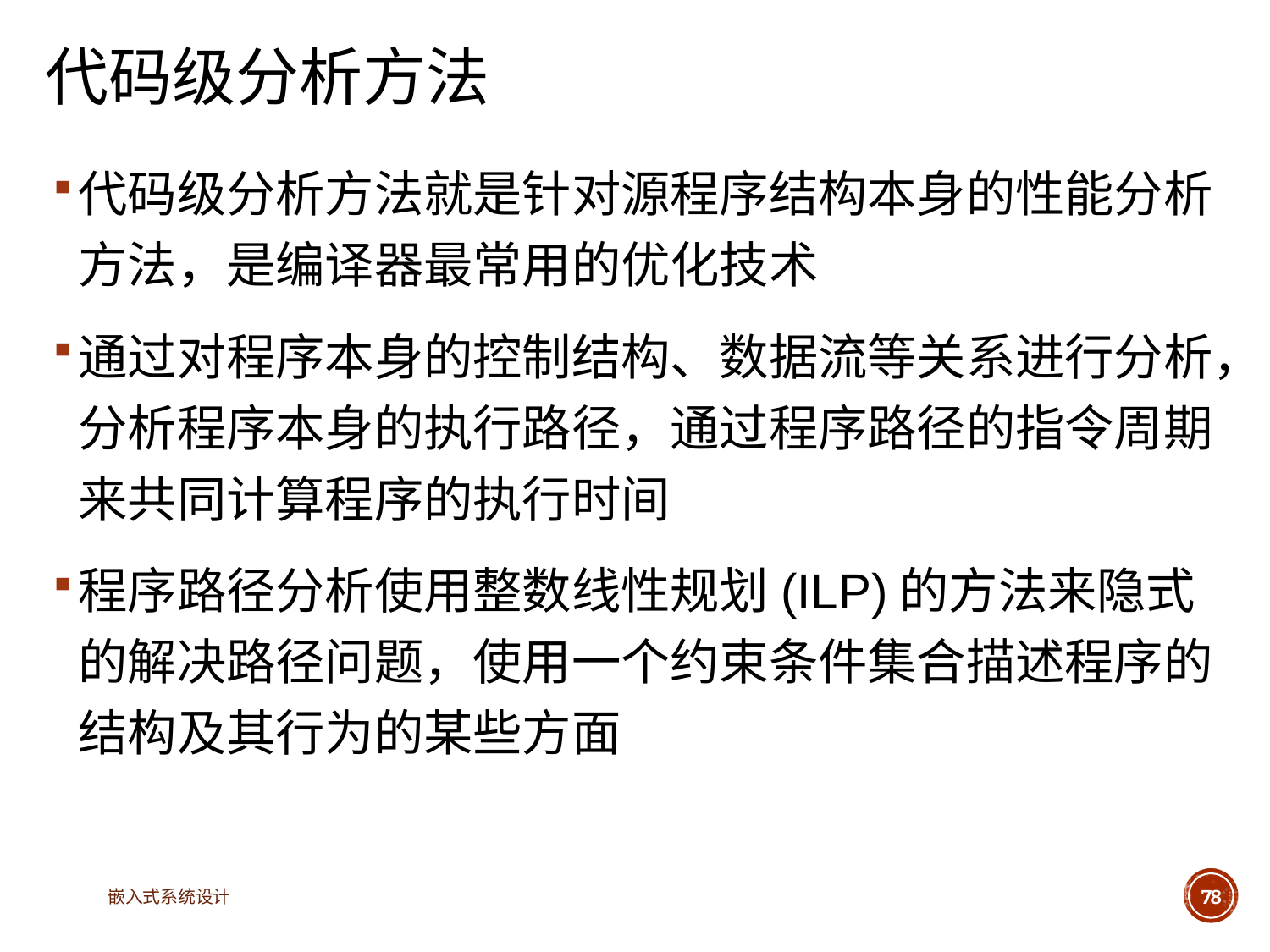

# 代码级分析方法
代码级分析方法就是针对源程序结构本身的性能分析方法，是编译器最常用的优化技术
通过对程序本身的控制结构、数据流等关系进行分析，分析程序本身的执行路径，通过程序路径的指令周期来共同计算程序的执行时间
程序路径分析使用整数线性规划(ILP)的方法来隐式的解决路径问题，使用一个约束条件集合描述程序的结构及其行为的某些方面
嵌入式系统设计
78